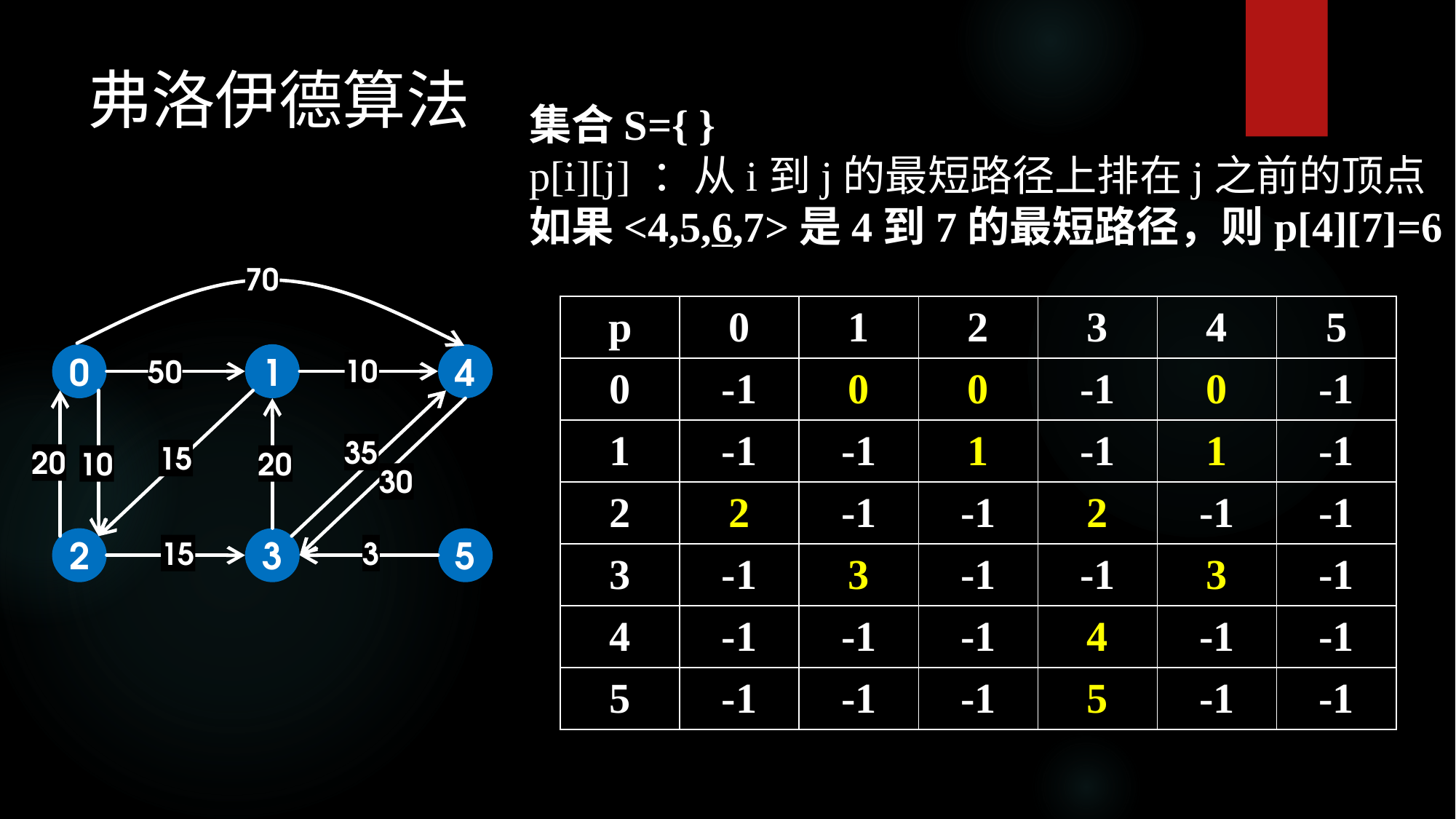

弗洛伊德算法
集合S={ }
p[i][j] ：从i到j的最短路径上排在j之前的顶点
如果<4,5,6,7>是4到7的最短路径，则p[4][7]=6
70

0
1
4
10
50
35
15
20
10
20
30
2
3
5
15
3
| p | 0 | 1 | 2 | 3 | 4 | 5 |
| --- | --- | --- | --- | --- | --- | --- |
| 0 | -1 | 0 | 0 | -1 | 0 | -1 |
| 1 | -1 | -1 | 1 | -1 | 1 | -1 |
| 2 | 2 | -1 | -1 | 2 | -1 | -1 |
| 3 | -1 | 3 | -1 | -1 | 3 | -1 |
| 4 | -1 | -1 | -1 | 4 | -1 | -1 |
| 5 | -1 | -1 | -1 | 5 | -1 | -1 |